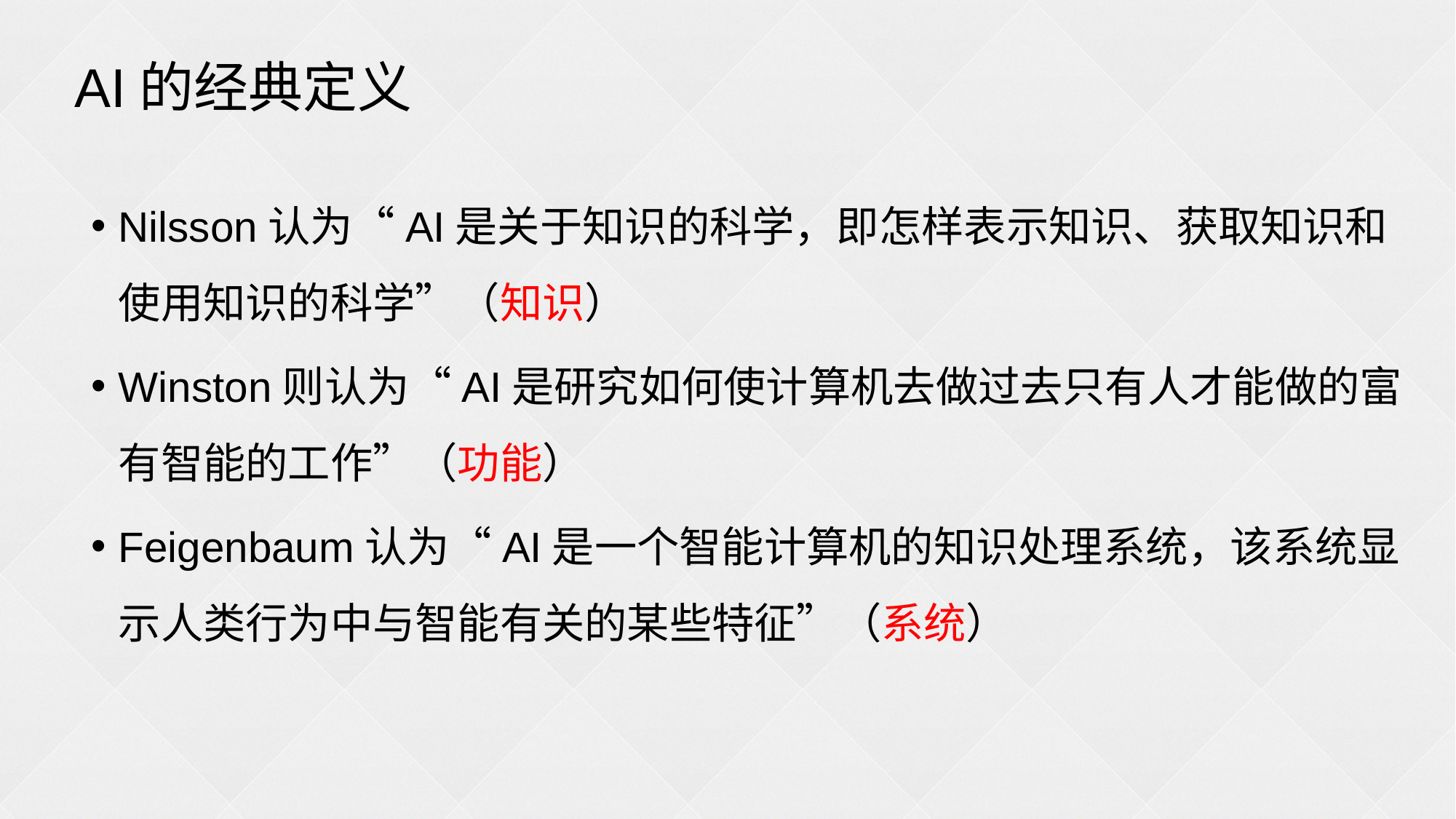

# AI的经典定义
Nilsson认为“AI是关于知识的科学，即怎样表示知识、获取知识和使用知识的科学”（知识）
Winston则认为“AI是研究如何使计算机去做过去只有人才能做的富有智能的工作”（功能）
Feigenbaum认为“AI是一个智能计算机的知识处理系统，该系统显示人类行为中与智能有关的某些特征”（系统）